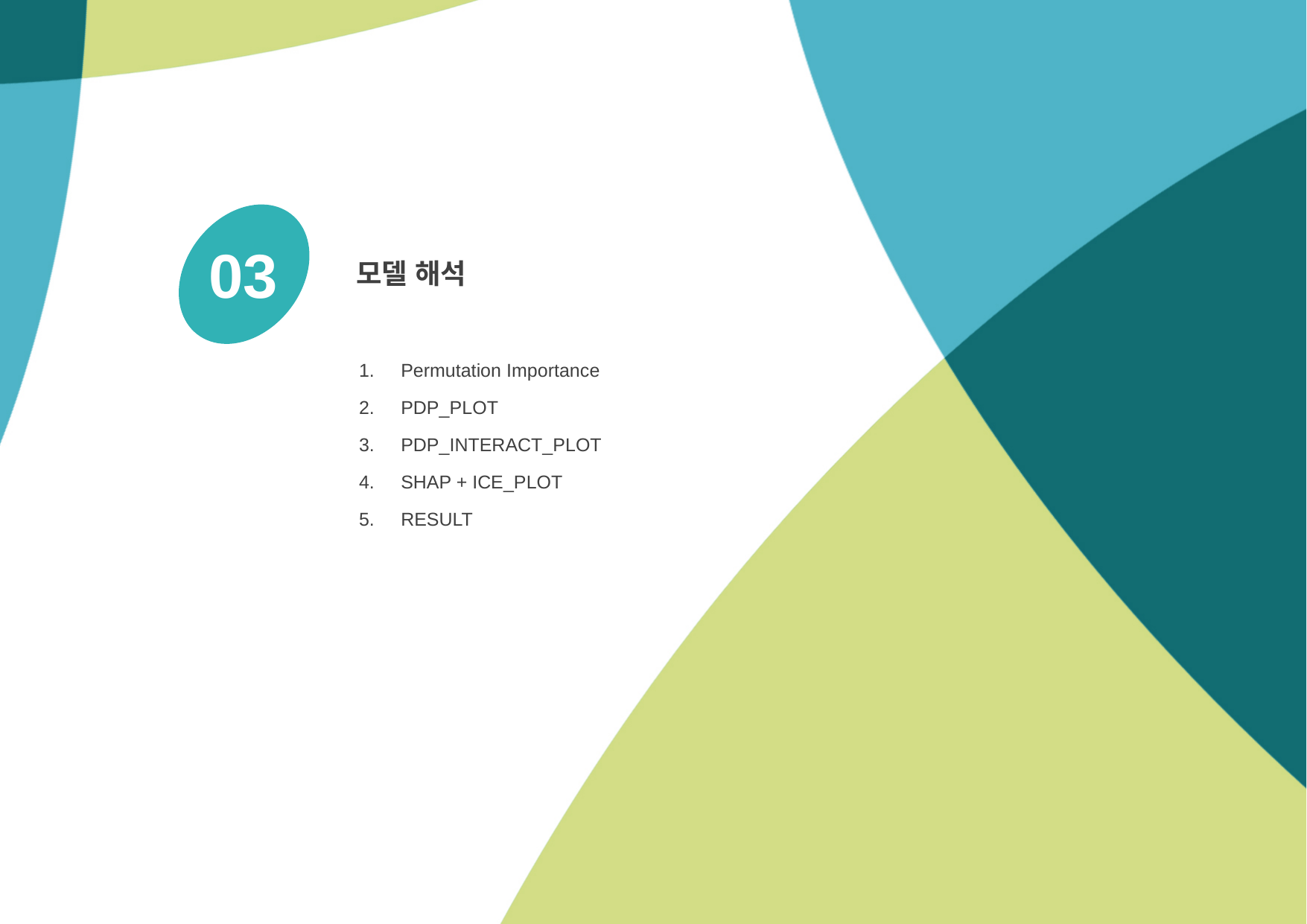

03
모델 해석
Permutation Importance
PDP_PLOT
PDP_INTERACT_PLOT
SHAP + ICE_PLOT
RESULT